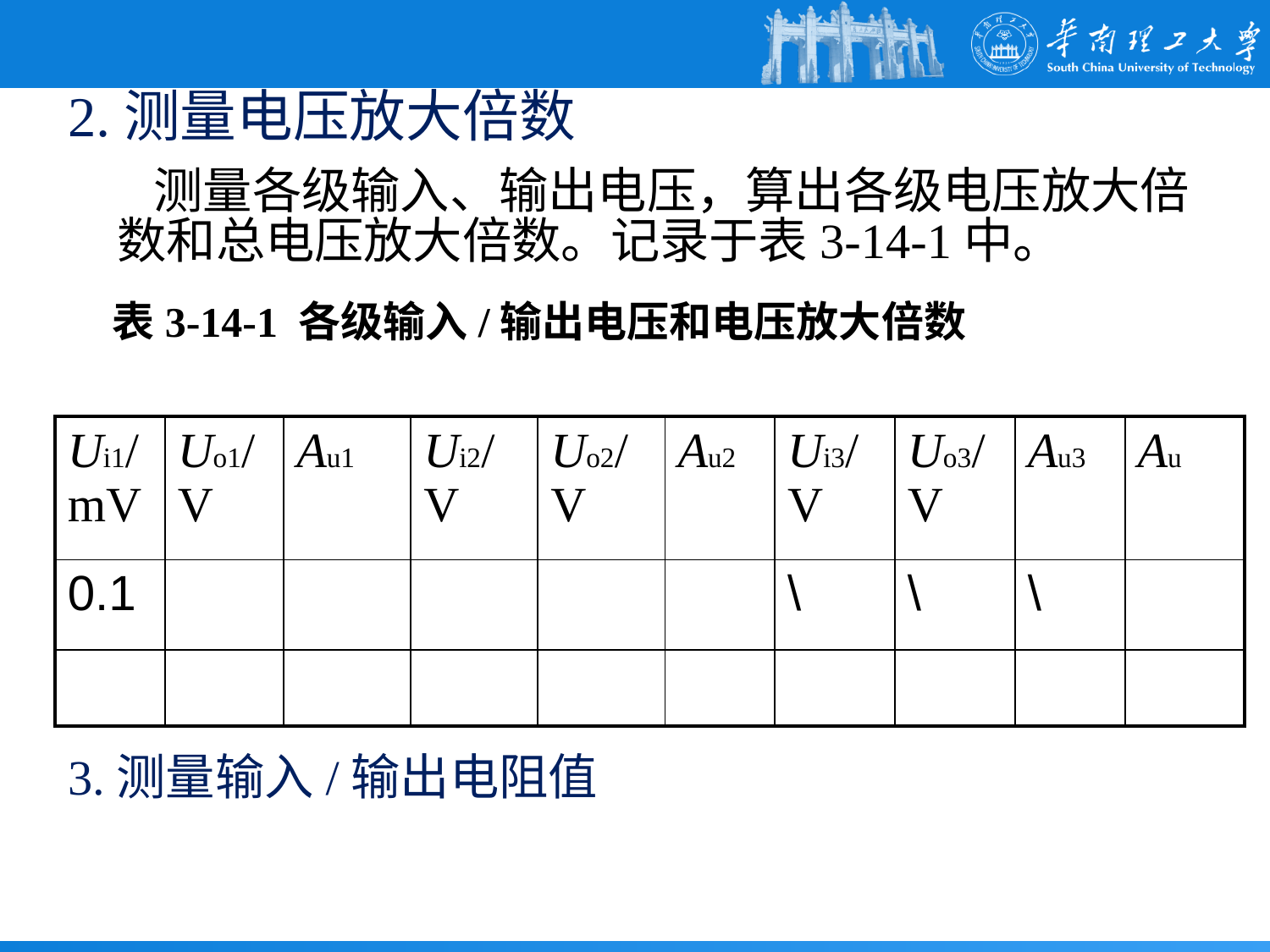

2.测量电压放大倍数
     测量各级输入、输出电压，算出各级电压放大倍数和总电压放大倍数。记录于表3-14-1中。
   表3-14-1 各级输入/输出电压和电压放大倍数

3.测量输入/输出电阻值

| Ui1/mV | Uo1/V | Au1 | Ui2/V | Uo2/V | Au2 | Ui3/V | Uo3/V | Au3 | Au |
| --- | --- | --- | --- | --- | --- | --- | --- | --- | --- |
| 0.1 |  |  |  |  |  | \ | \ | \ |  |
|  |  |  |  |  |  |  |  |  |  |